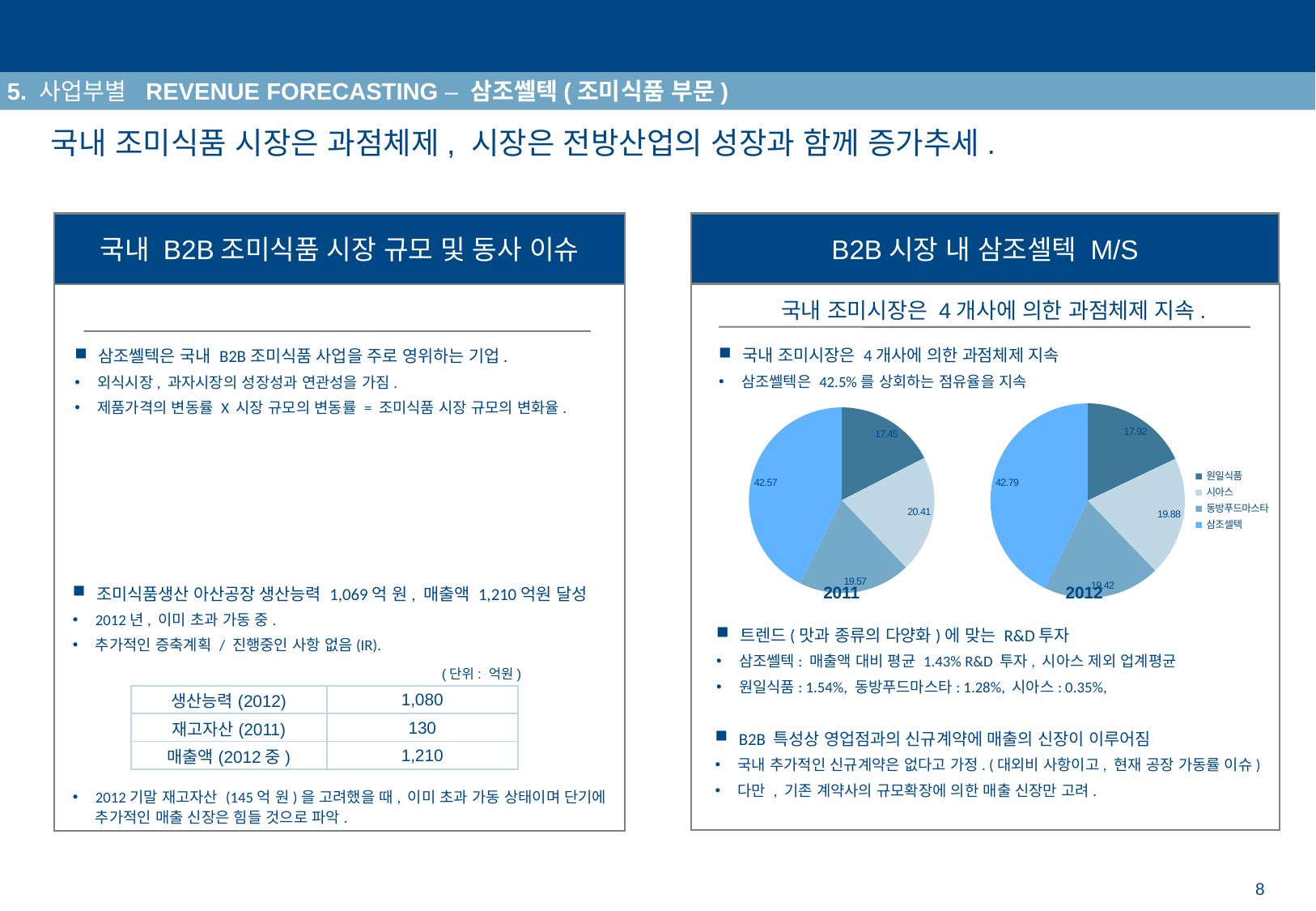

연도별 매출 추정
설명
5. 사업부별  REVENUE FORECASTING – 삼조쎌텍(조미식품 부문)

국내 조미식품 시장은 과점체제, 시장은 전방산업의 성장과 함께 증가추세.
국내 B2B조미식품 시장 규모 및 동사 이슈

B2B시장 내 삼조셀텍 M/S

국내 조미시장은 4개사에 의한 과점체제 지속.

국내 조미시장은 4개사에 의한 과점체제 지속
삼조쎌텍은 42.5%를 상회하는 점유율을 지속
삼조쎌텍은 국내 B2B조미식품 사업을 주로 영위하는 기업.
외식시장, 과자시장의 성장성과 연관성을 가짐.
제품가격의 변동률 X 시장 규모의 변동률 = 조미식품 시장 규모의 변화율.

### Chart

| Category |  |
|---|---|
| 원일식품 | 17.915755086029186 |
| 시아스 | 19.875085276970747 |
| 동방푸드마스타 | 19.41540532389658 |
| 삼조셀텍 | 42.793754313103506 |

### Chart

| Category |  |
|---|---|
| 원일식품 | 17.453924308909556 |
| 시아스 | 20.409528851598626 |
| 동방푸드마스타 | 19.567938969121794 |
| 삼조셀텍 | 42.56860787037001 |
2011
2012
조미식품생산 아산공장 생산능력 1,069억 원, 매출액 1,210억원 달성
2012년, 이미 초과 가동 중.
추가적인 증축계획 / 진행중인 사항 없음(IR).

2012기말 재고자산 (145억 원)을 고려했을 때, 이미 초과 가동 상태이며 단기에 추가적인 매출 신장은 힘들 것으로 파악.
트렌드(맛과 종류의 다양화)에 맞는 R&D투자
삼조쎌텍: 매출액 대비 평균 1.43% R&D 투자, 시아스 제외 업계평균
원일식품: 1.54%, 동방푸드마스타: 1.28%, 시아스: 0.35%,
(단위: 억원)
| 생산능력(2012) | 1,080 |
| --- | --- |
| 재고자산(2011) | 130 |
| 매출액(2012중) | 1,210 |
B2B 특성상 영업점과의 신규계약에 매출의 신장이 이루어짐
국내 추가적인 신규계약은 없다고 가정. (대외비 사항이고, 현재 공장 가동률 이슈)
다만 , 기존 계약사의 규모확장에 의한 매출 신장만 고려.